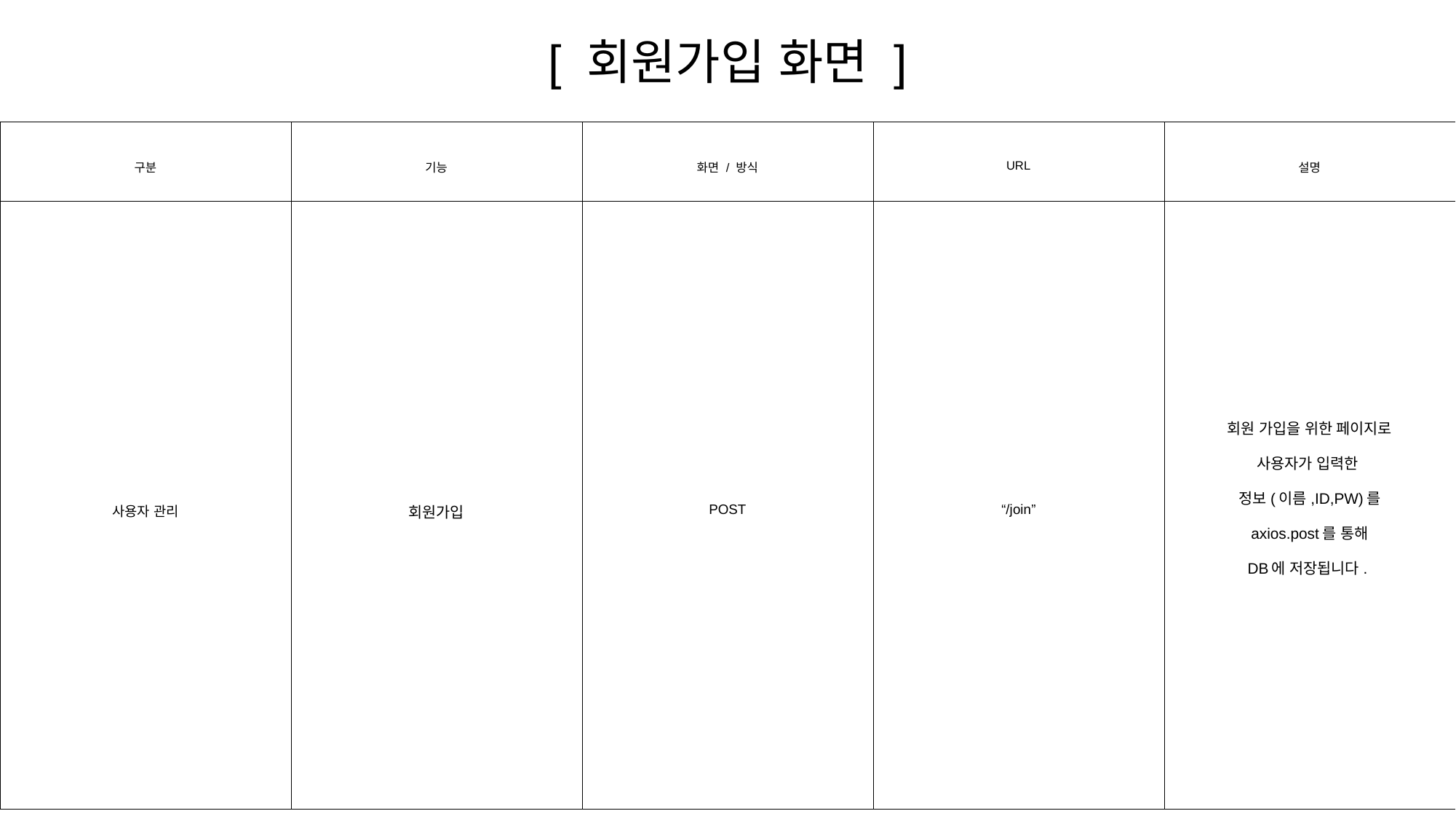

[ 회원가입 화면 ]
| 구분 | 기능 | 화면 / 방식 | URL | 설명 |
| --- | --- | --- | --- | --- |
| 사용자 관리 | 회원가입 | POST | “/join” | 회원 가입을 위한 페이지로 사용자가 입력한 정보(이름,ID,PW)를 axios.post를 통해 DB에 저장됩니다. |